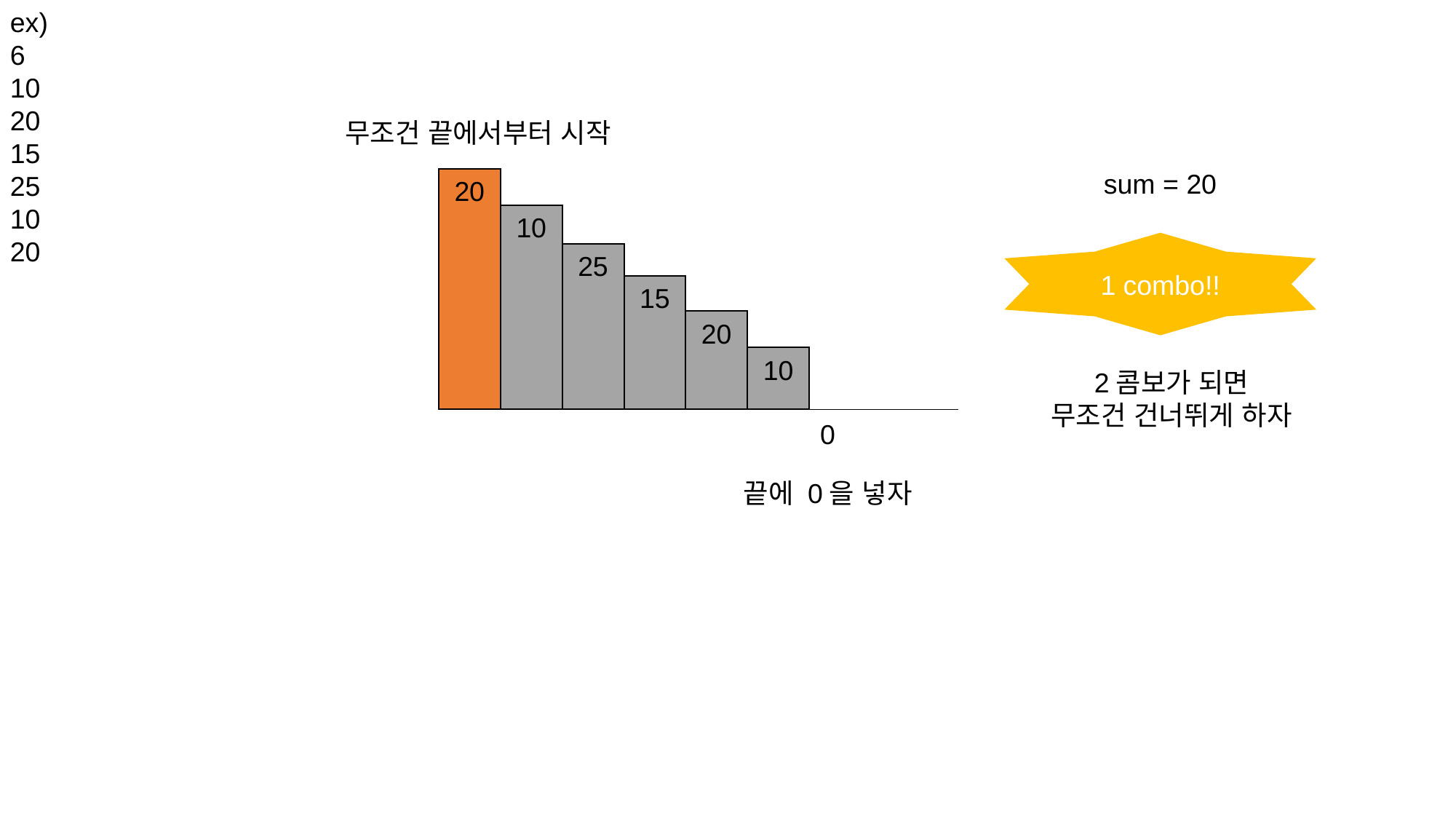

ex)
6
10
20
15
25
10
20
무조건 끝에서부터 시작
sum = 20
20
10
1 combo!!
25
15
20
10
2콤보가 되면
무조건 건너뛰게 하자
0
끝에 0을 넣자